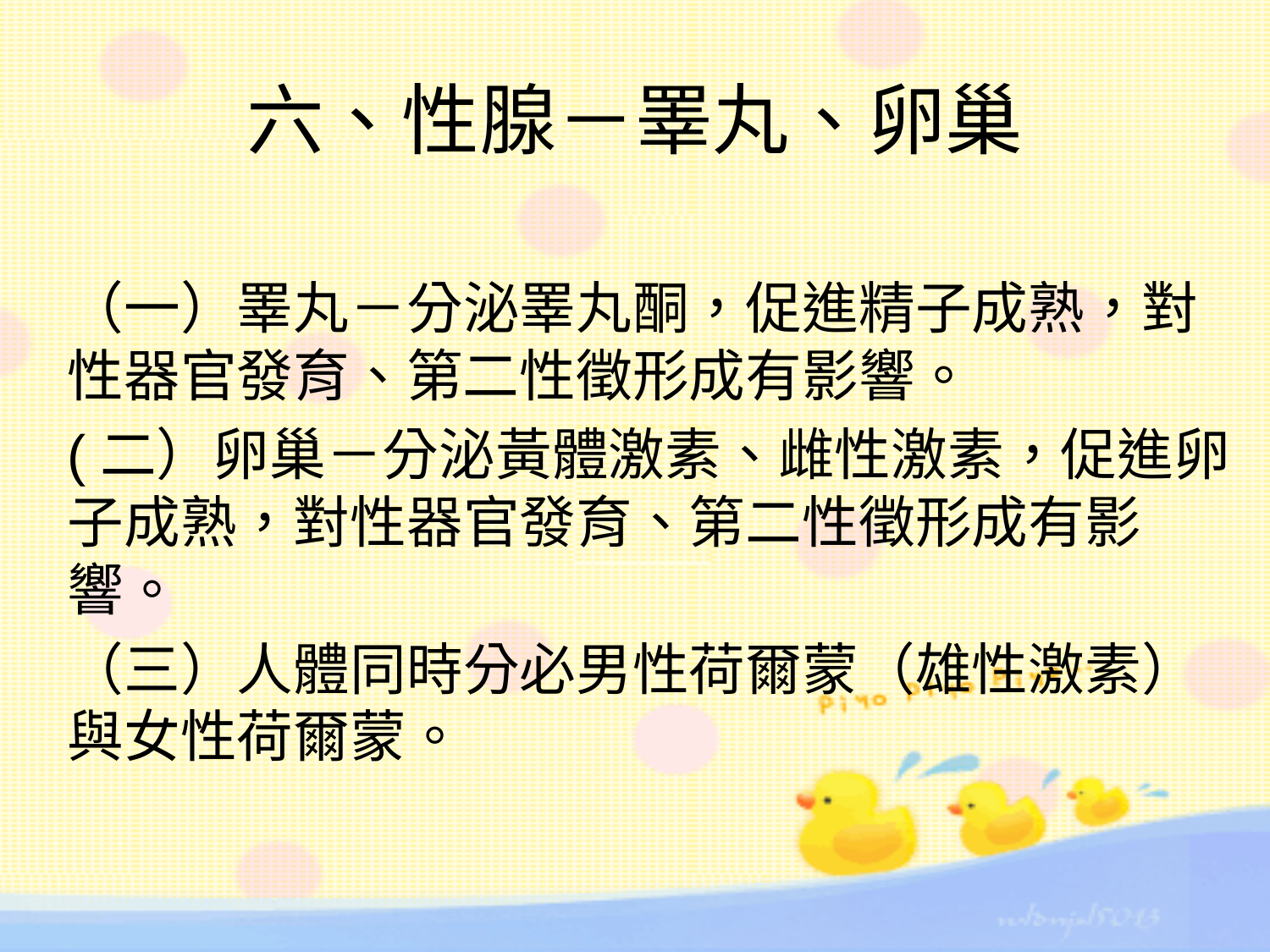

# 六、性腺－睪丸、卵巢
（一）睪丸－分泌睪丸酮，促進精子成熟，對性器官發育、第二性徵形成有影響。
(二）卵巢－分泌黃體激素、雌性激素，促進卵子成熟，對性器官發育、第二性徵形成有影響。
（三）人體同時分必男性荷爾蒙（雄性激素）與女性荷爾蒙。